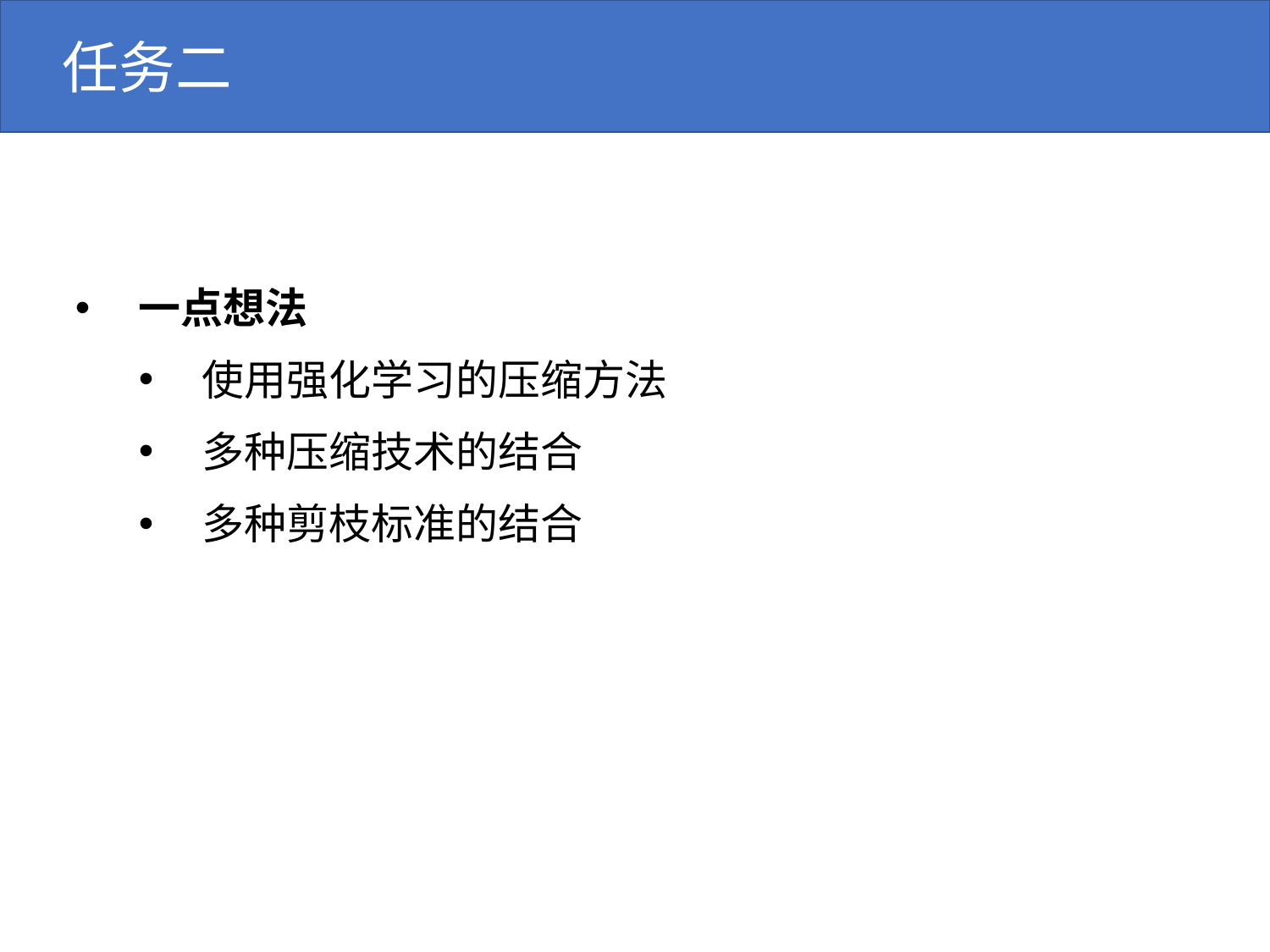

任务二
一点想法
使用强化学习的压缩方法
多种压缩技术的结合
多种剪枝标准的结合